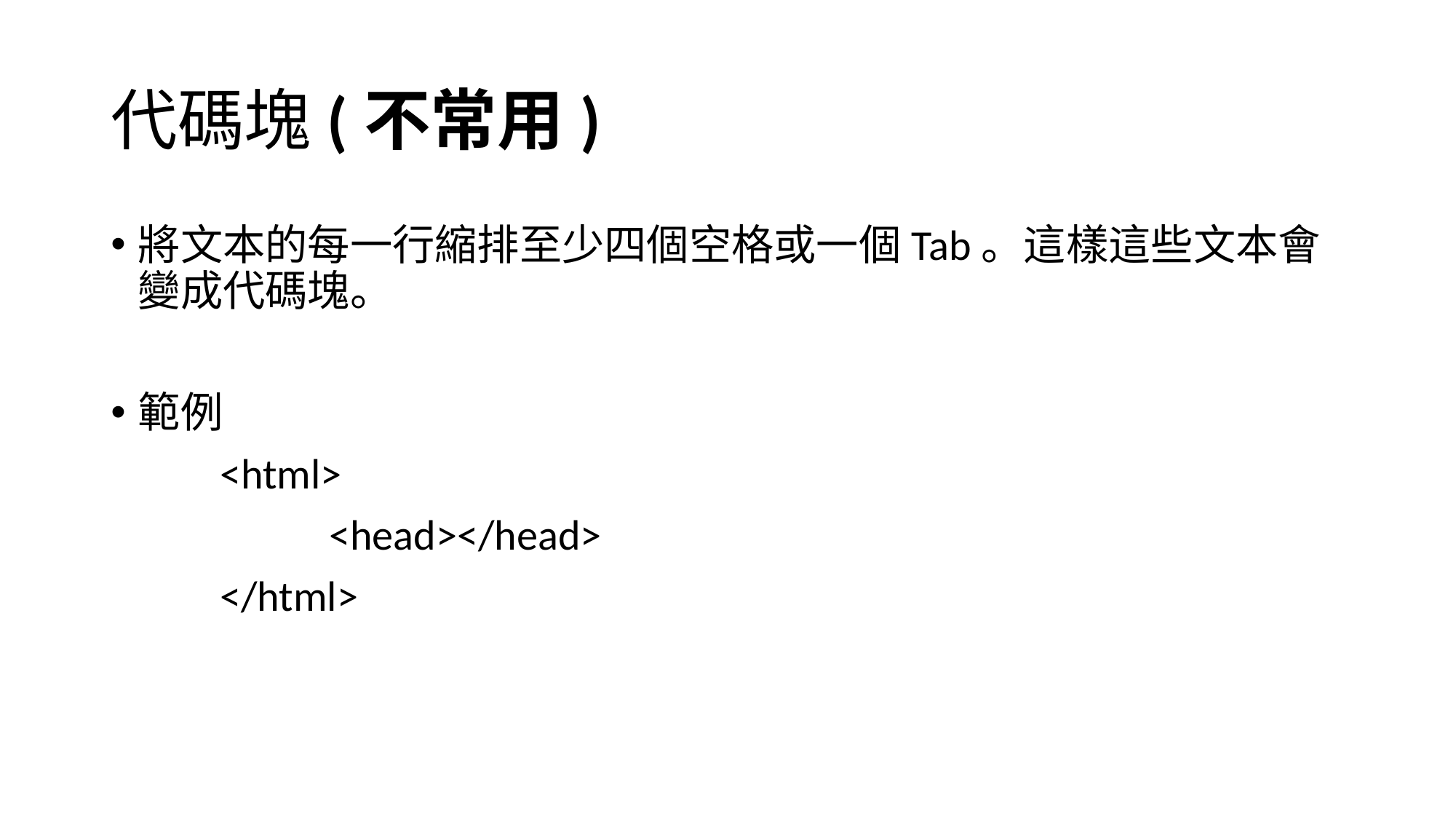

# 代碼塊(不常用)
將文本的每一行縮排至少四個空格或一個Tab。這樣這些文本會變成代碼塊。

範例
	<html>
		<head></head>
	</html>